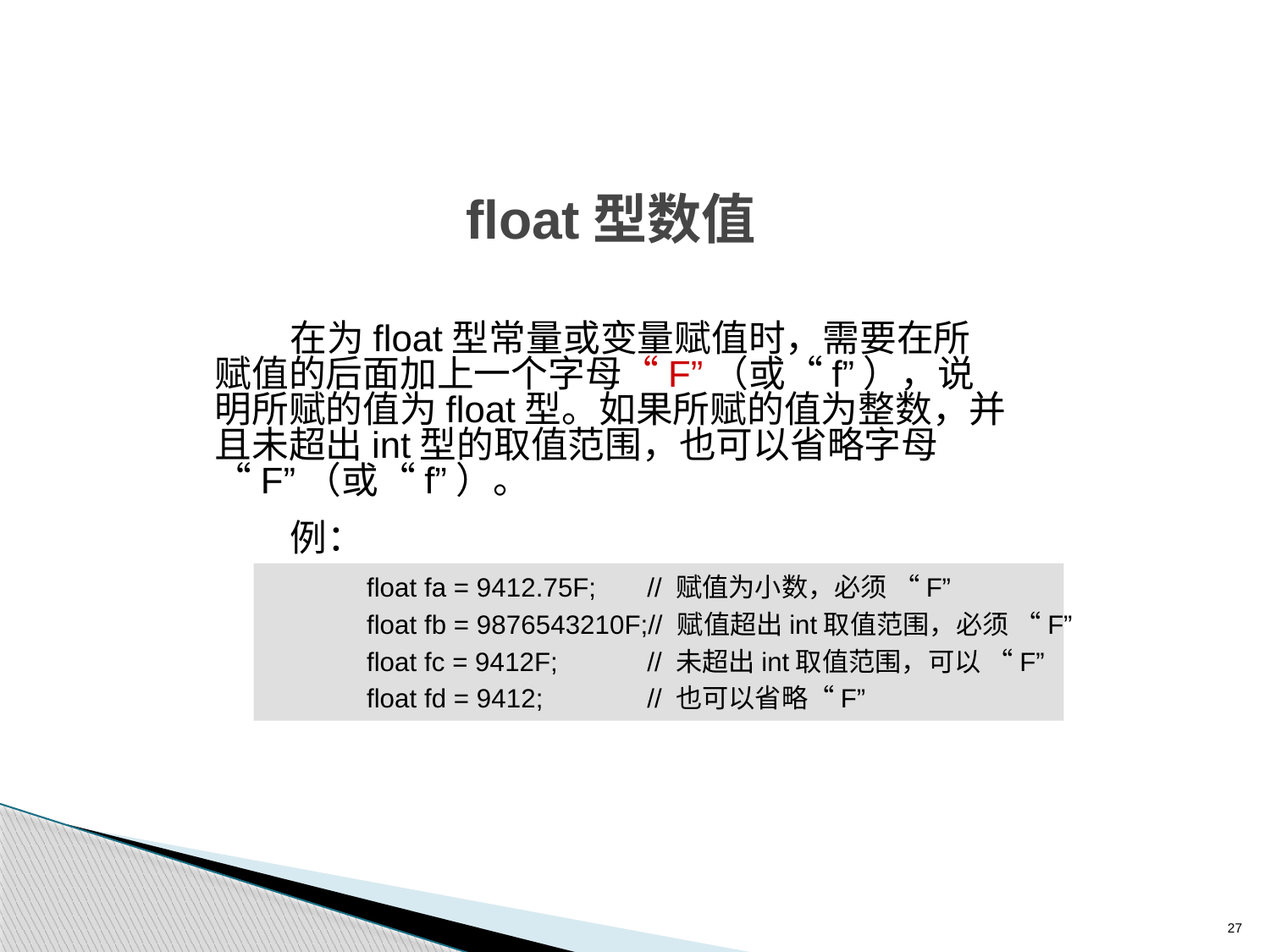

# float型数值
在为float型常量或变量赋值时，需要在所赋值的后面加上一个字母“F”（或“f”），说明所赋的值为float型。如果所赋的值为整数，并且未超出int型的取值范围，也可以省略字母“F”（或“f”）。

例：
float fa = 9412.75F;	// 赋值为小数，必须 “F”
float fb = 9876543210F;// 赋值超出int取值范围，必须 “F”
float fc = 9412F;	// 未超出int取值范围，可以 “F”
float fd = 9412;	// 也可以省略“F”
27